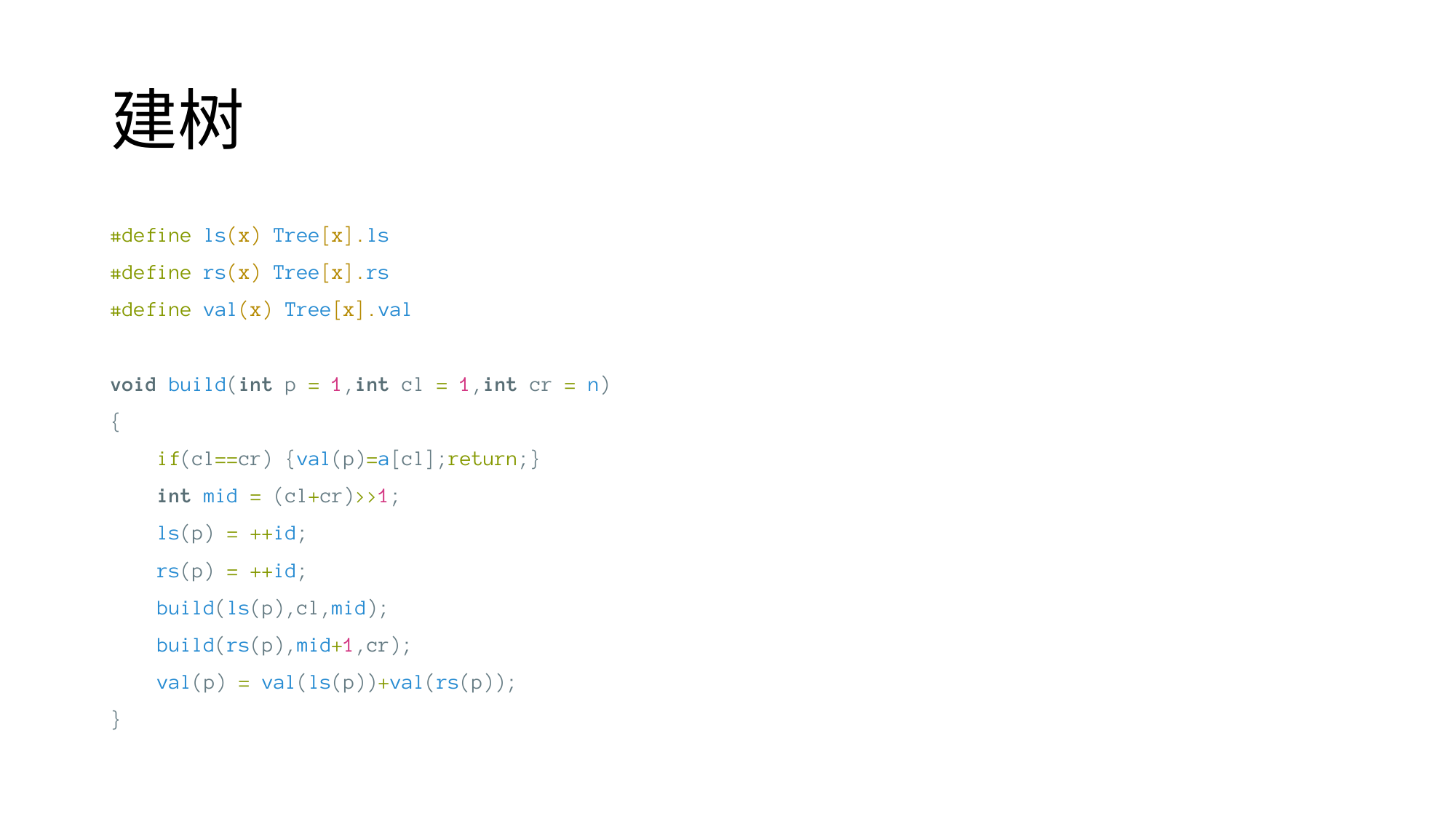

# 建树
#define ls(x) Tree[x].ls
#define rs(x) Tree[x].rs
#define val(x) Tree[x].val

void build(int p = 1,int cl = 1,int cr = n)
{
    if(cl==cr) {val(p)=a[cl];return;}
    int mid = (cl+cr)>>1;
    ls(p) = ++id;
    rs(p) = ++id;
    build(ls(p),cl,mid);
    build(rs(p),mid+1,cr);
    val(p) = val(ls(p))+val(rs(p));
}